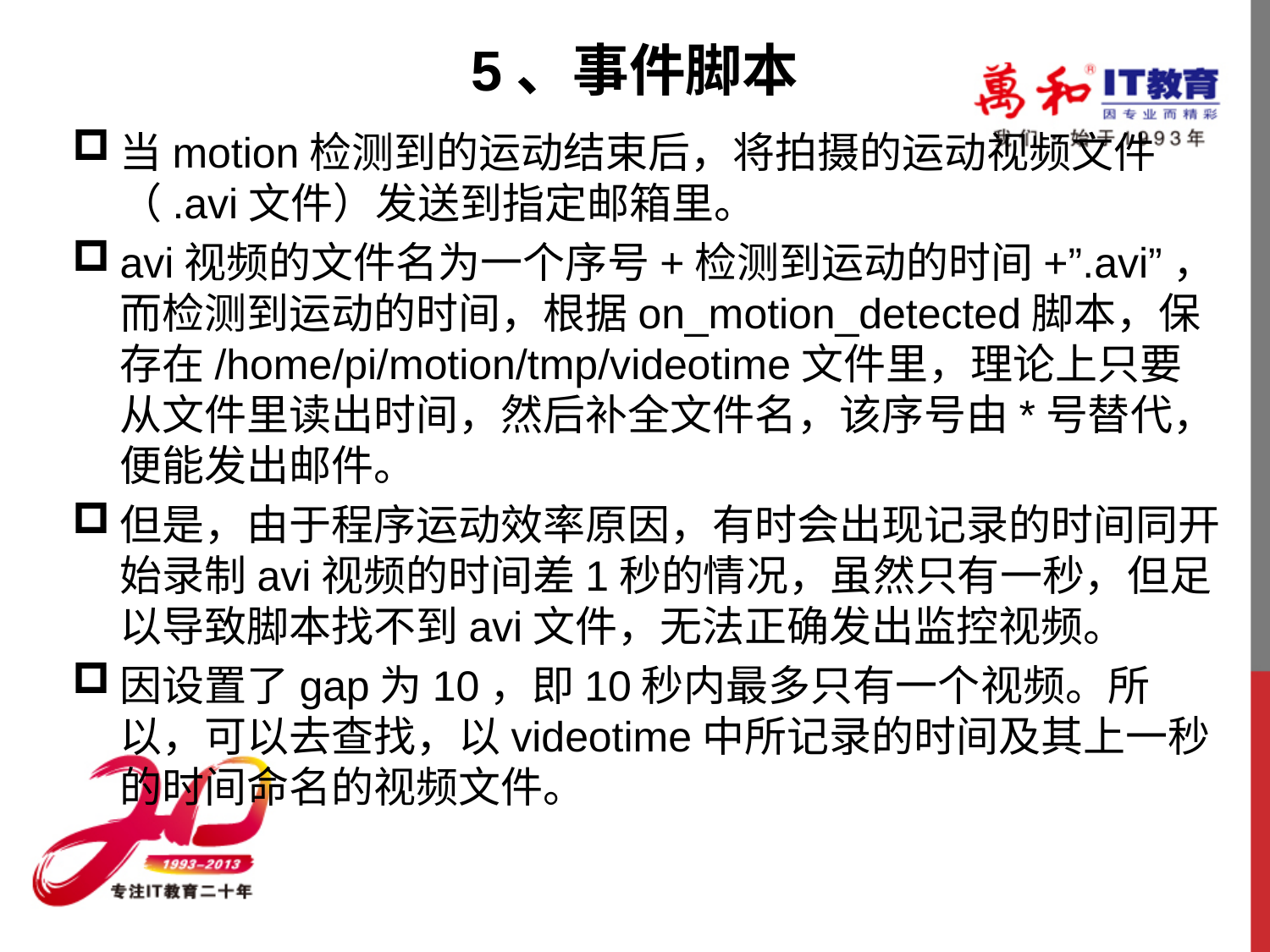

# 5、事件脚本
当motion检测到的运动结束后，将拍摄的运动视频文件（.avi文件）发送到指定邮箱里。
avi视频的文件名为一个序号+检测到运动的时间+”.avi”，而检测到运动的时间，根据on_motion_detected脚本，保存在/home/pi/motion/tmp/videotime文件里，理论上只要从文件里读出时间，然后补全文件名，该序号由*号替代，便能发出邮件。
但是，由于程序运动效率原因，有时会出现记录的时间同开始录制avi视频的时间差1秒的情况，虽然只有一秒，但足以导致脚本找不到avi文件，无法正确发出监控视频。
因设置了gap为10，即10秒内最多只有一个视频。所以，可以去查找，以videotime中所记录的时间及其上一秒的时间命名的视频文件。